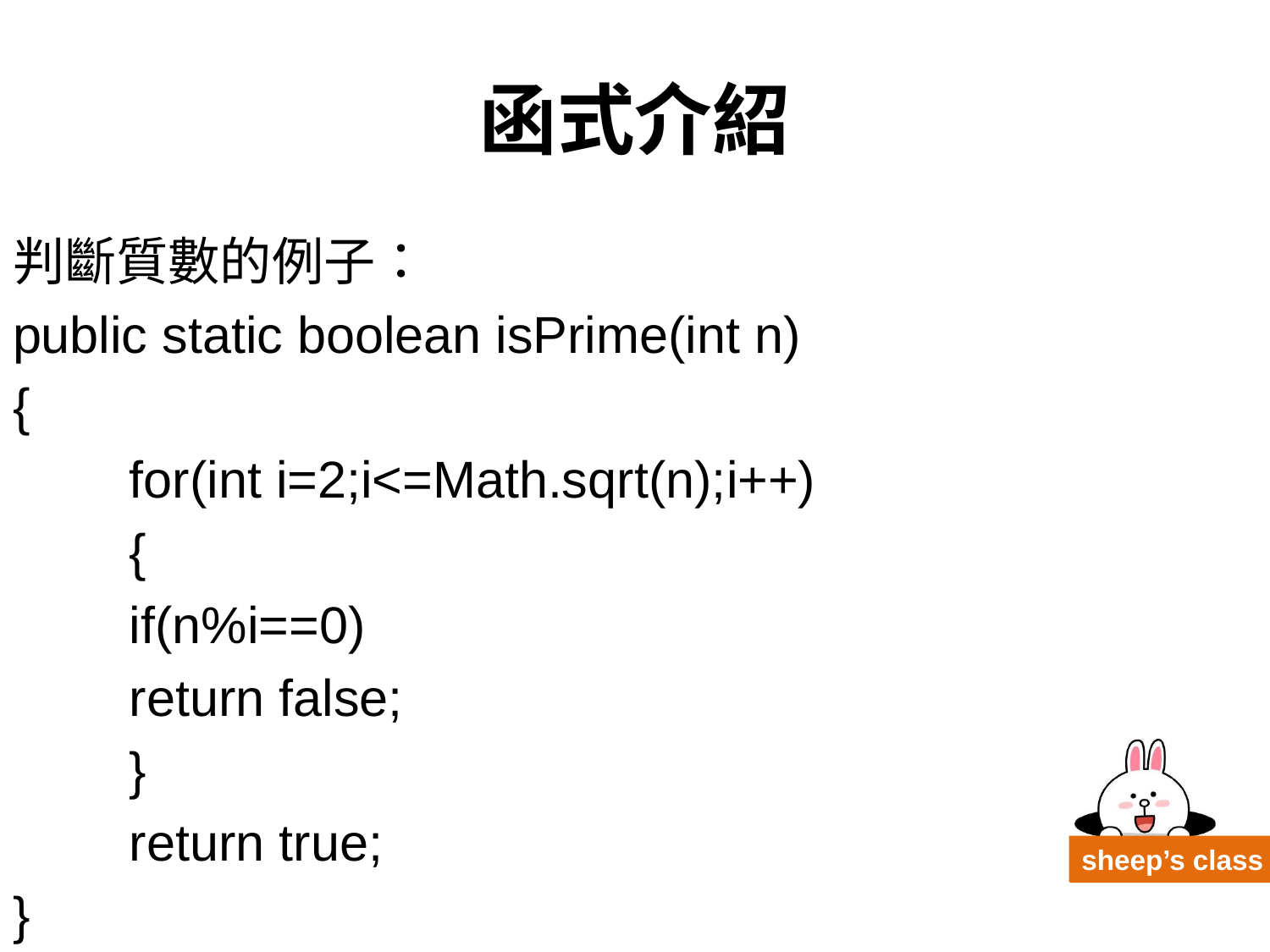

# 函式介紹
判斷質數的例子：
public static boolean isPrime(int n)
{
	for(int i=2;i<=Math.sqrt(n);i++)
	{
		if(n%i==0)
			return false;
	}
	return true;
}